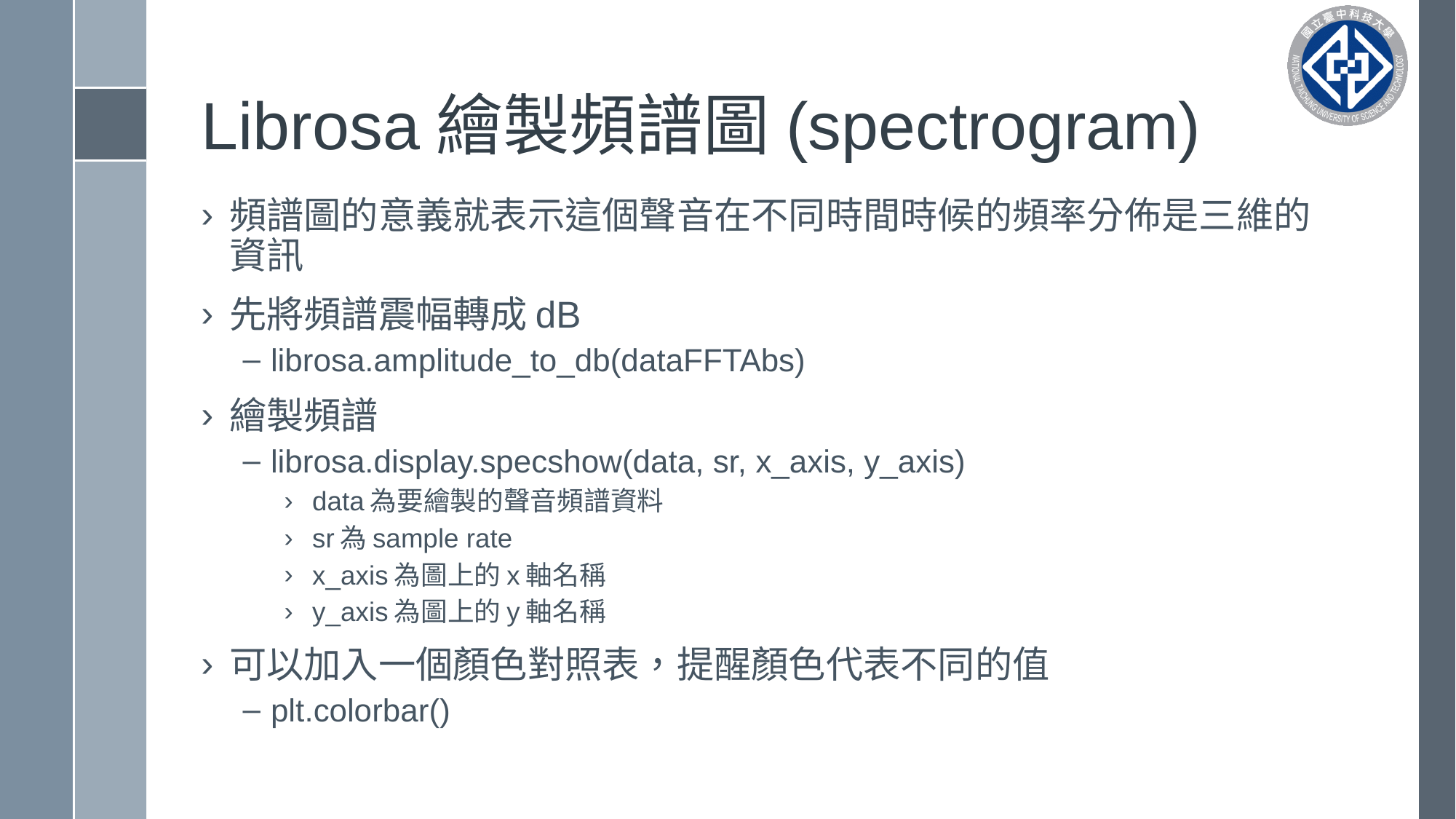

# Librosa繪製頻譜圖(spectrogram)
頻譜圖的意義就表示這個聲音在不同時間時候的頻率分佈是三維的資訊
先將頻譜震幅轉成dB
librosa.amplitude_to_db(dataFFTAbs)
繪製頻譜
librosa.display.specshow(data, sr, x_axis, y_axis)
data為要繪製的聲音頻譜資料
sr為sample rate
x_axis為圖上的x軸名稱
y_axis為圖上的y軸名稱
可以加入一個顏色對照表，提醒顏色代表不同的值
plt.colorbar()